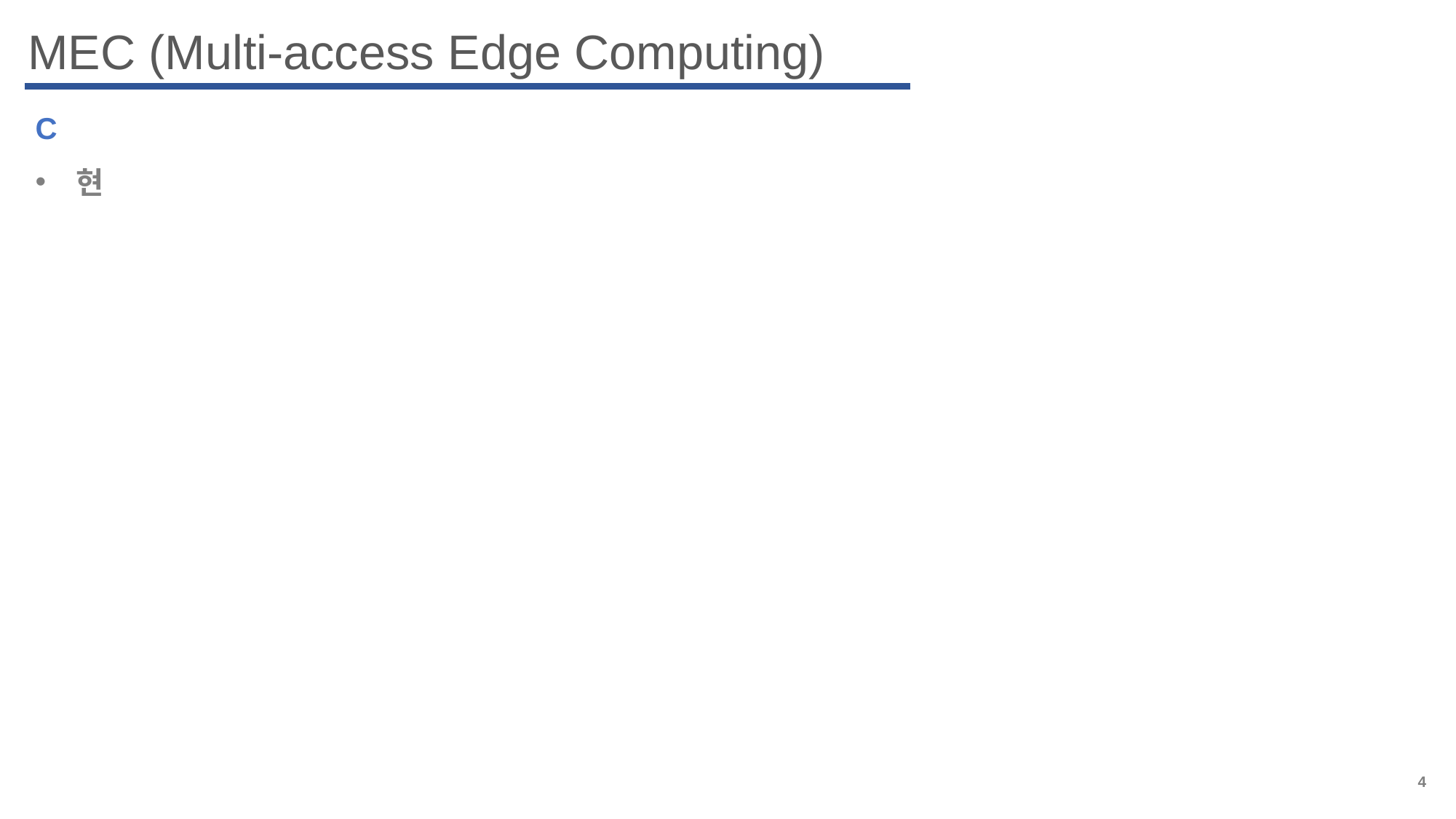

MEC (Multi-access Edge Computing)
C
현
4